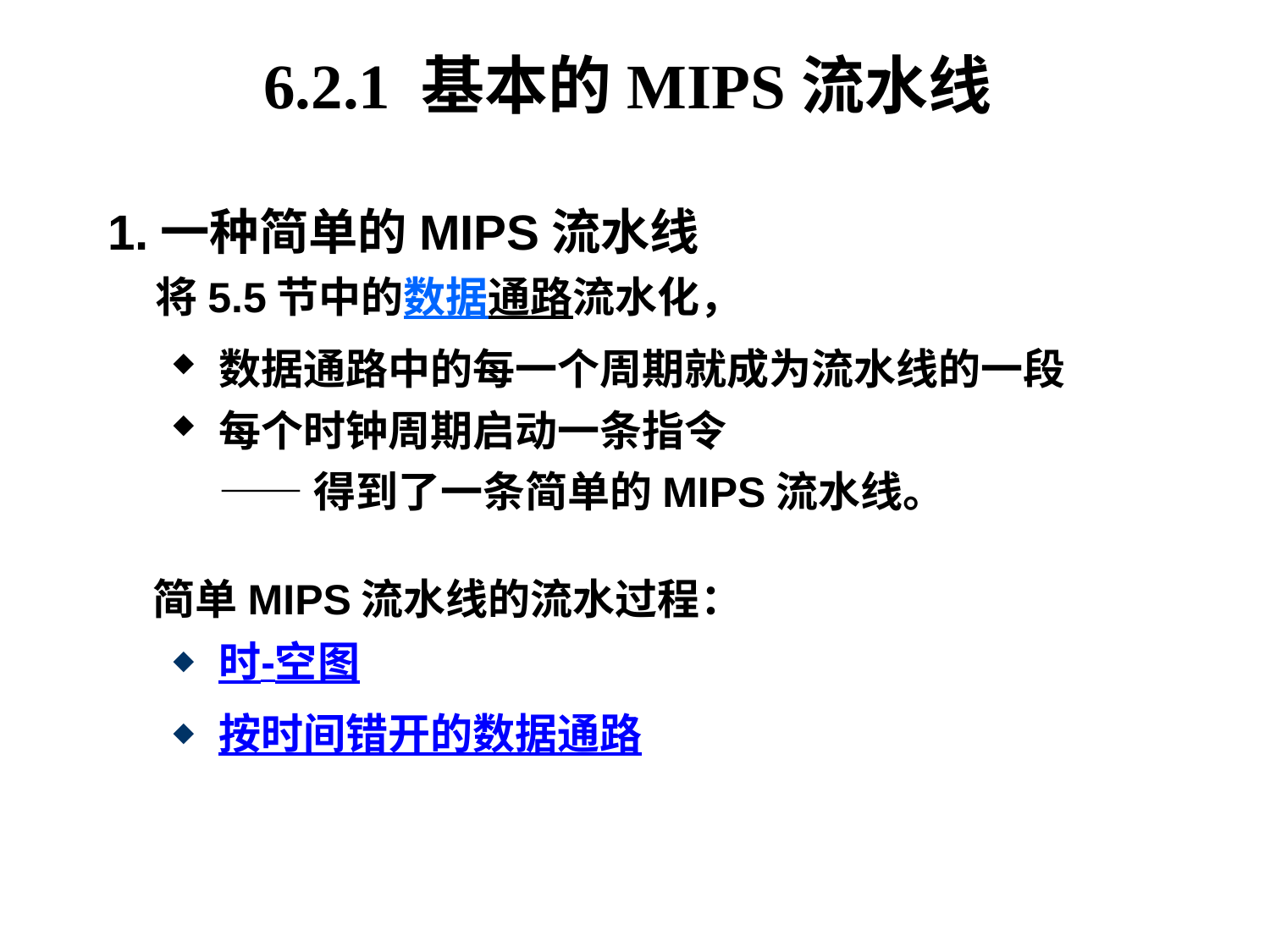

6.2.1 基本的MIPS流水线
1.一种简单的MIPS流水线
	将5.5节中的数据通路流水化，
数据通路中的每一个周期就成为流水线的一段
每个时钟周期启动一条指令
	——得到了一条简单的MIPS流水线。
   简单MIPS流水线的流水过程：
时-空图
按时间错开的数据通路